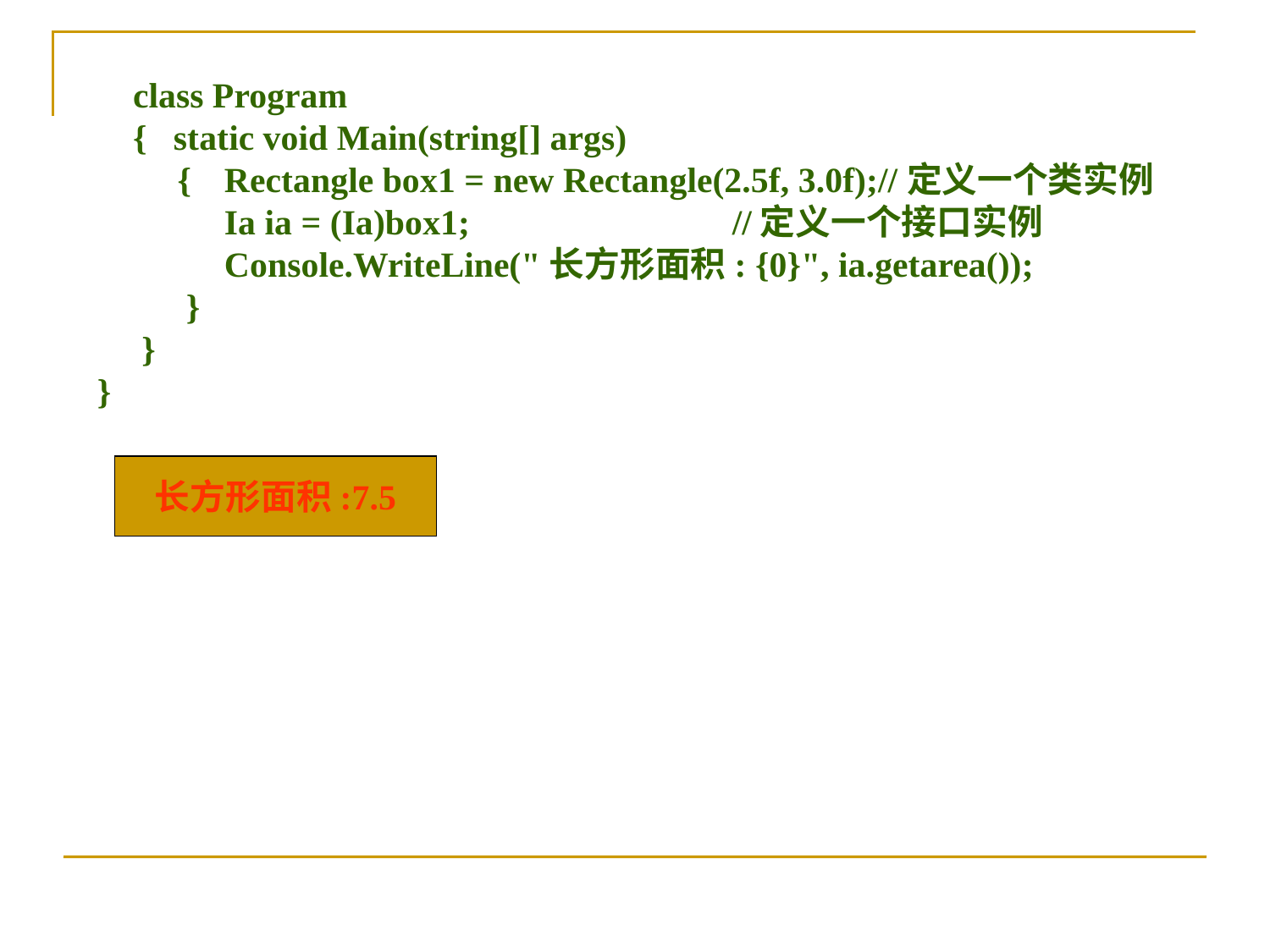

class Program
    {   static void Main(string[] args)
         {	Rectangle box1 = new Rectangle(2.5f, 3.0f);//定义一个类实例
            	Ia ia = (Ia)box1;                           	//定义一个接口实例
            	Console.WriteLine("长方形面积: {0}", ia.getarea());
          }
     }
}
长方形面积:7.5